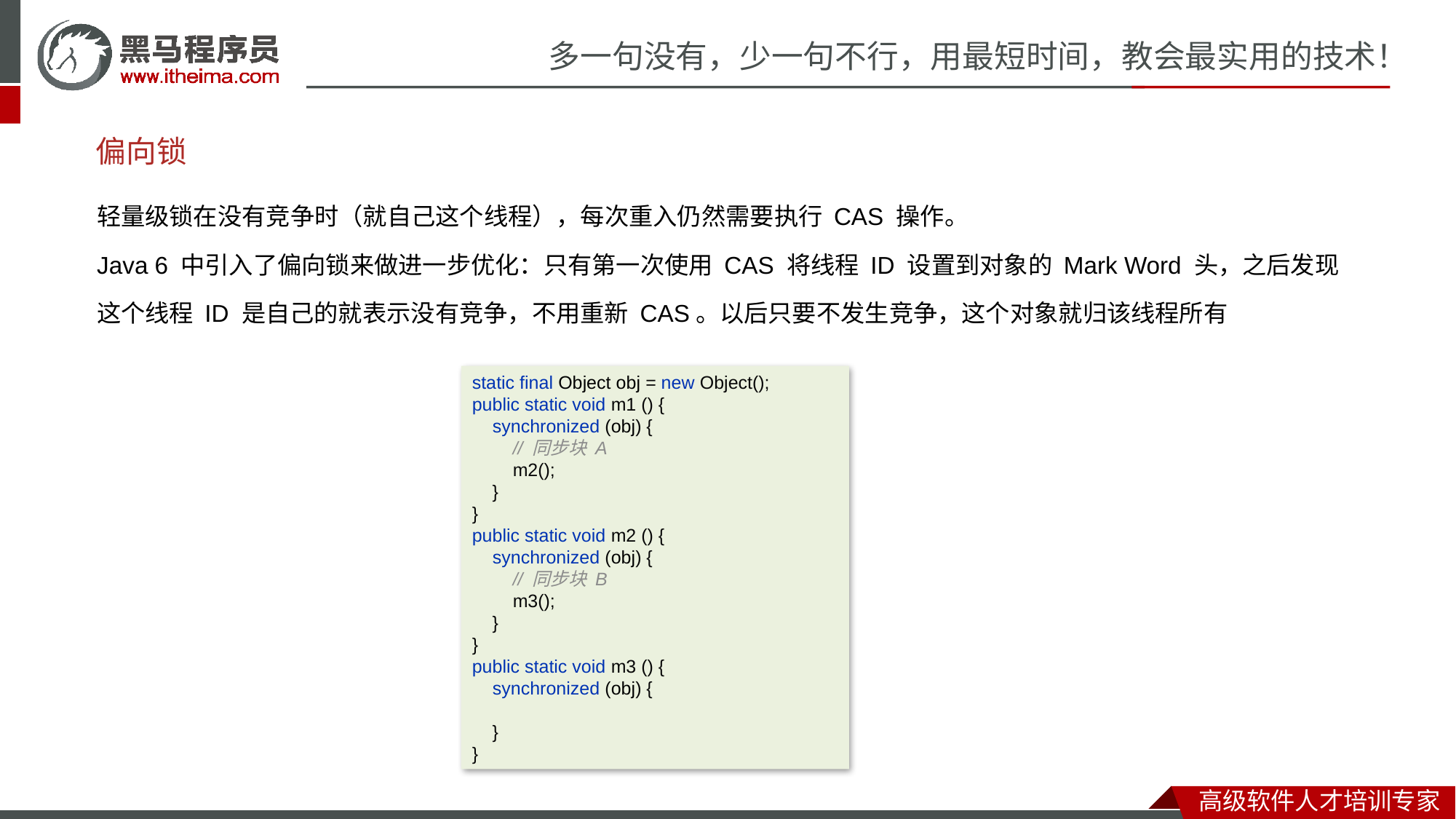

# 偏向锁
轻量级锁在没有竞争时（就自己这个线程），每次重入仍然需要执行 CAS 操作。
Java 6 中引入了偏向锁来做进一步优化：只有第一次使用 CAS 将线程 ID 设置到对象的 Mark Word 头，之后发现
这个线程 ID 是自己的就表示没有竞争，不用重新 CAS。以后只要不发生竞争，这个对象就归该线程所有
static final Object obj = new Object();
public static void m1 () {
    synchronized (obj) {
        // 同步块 A
        m2();
    }
}
public static void m2 () {
    synchronized (obj) {
        // 同步块 B
        m3();
    }
}
public static void m3 () {
    synchronized (obj) {
    }
}